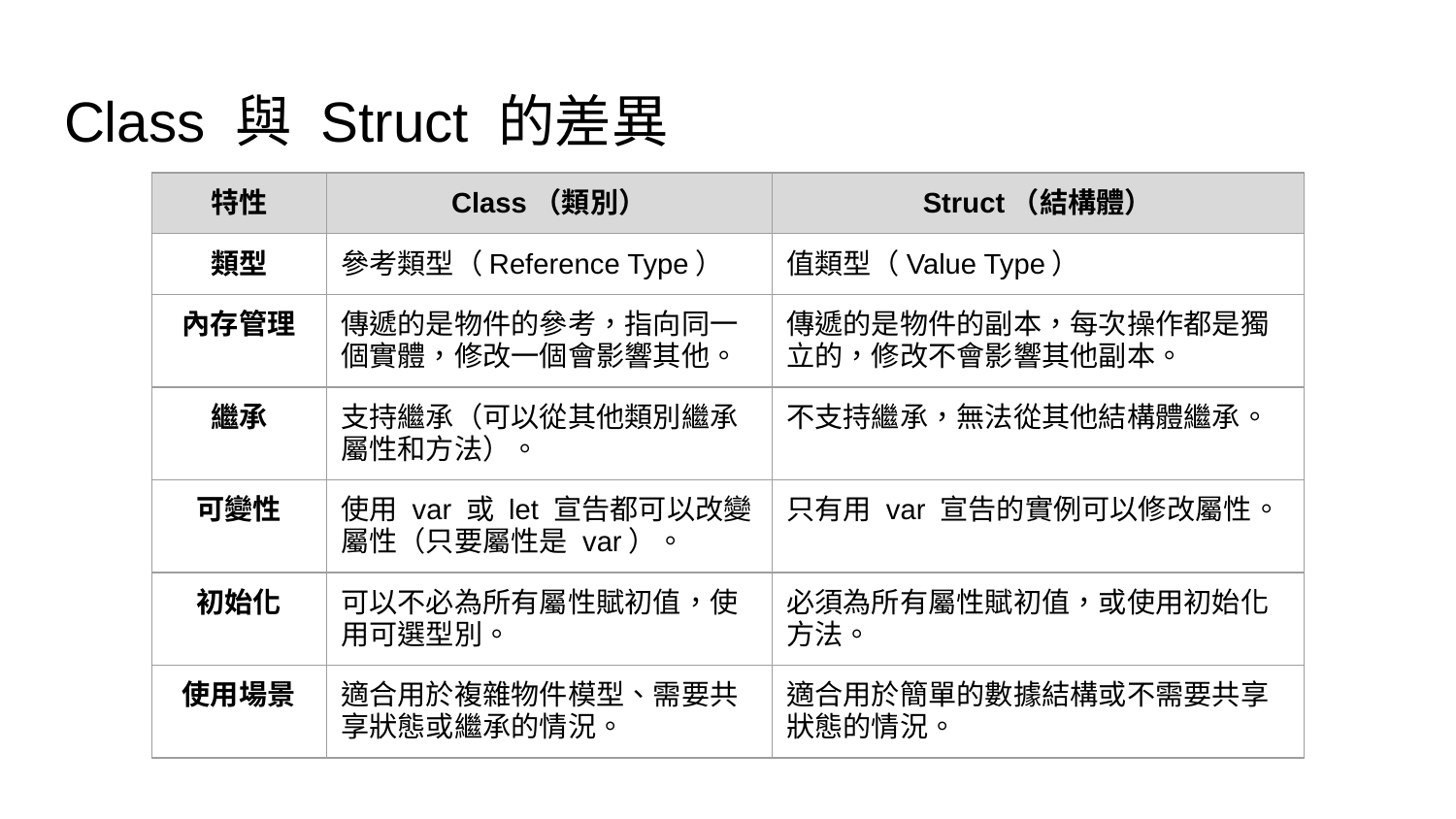

# Class 與 Struct 的差異
| 特性 | Class（類別） | Struct（結構體） |
| --- | --- | --- |
| 類型 | 參考類型（Reference Type） | 值類型（Value Type） |
| 內存管理 | 傳遞的是物件的參考，指向同一個實體，修改一個會影響其他。 | 傳遞的是物件的副本，每次操作都是獨立的，修改不會影響其他副本。 |
| 繼承 | 支持繼承（可以從其他類別繼承屬性和方法）。 | 不支持繼承，無法從其他結構體繼承。 |
| 可變性 | 使用 var 或 let 宣告都可以改變屬性（只要屬性是 var）。 | 只有用 var 宣告的實例可以修改屬性。 |
| 初始化 | 可以不必為所有屬性賦初值，使用可選型別。 | 必須為所有屬性賦初值，或使用初始化方法。 |
| 使用場景 | 適合用於複雜物件模型、需要共享狀態或繼承的情況。 | 適合用於簡單的數據結構或不需要共享狀態的情況。 |